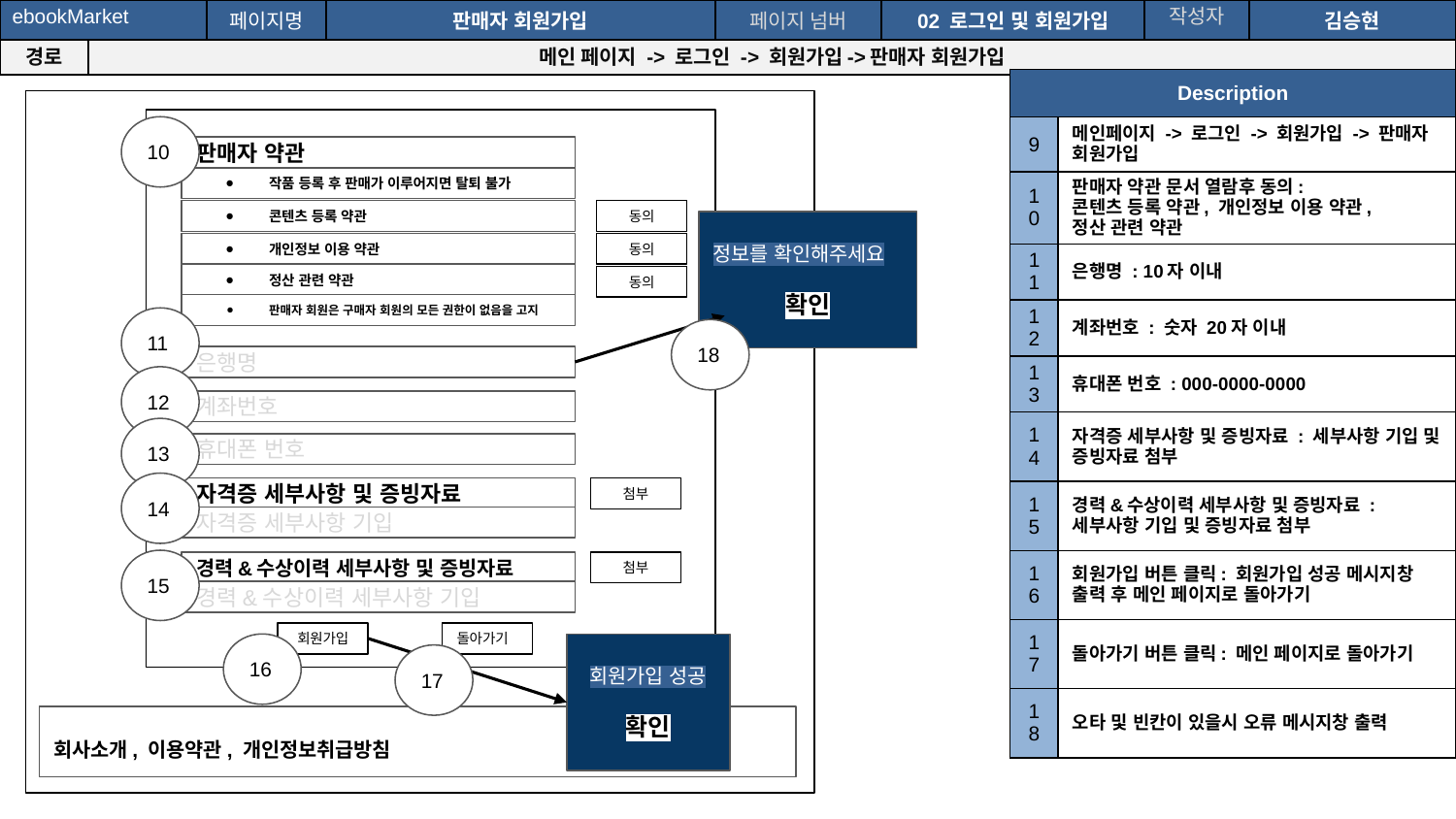

| ebookMarket |  | 페이지명 | 판매자 회원가입 | 페이지 넘버 | 02 로그인 및 회원가입 | 작성자 | 김승현 |
| --- | --- | --- | --- | --- | --- | --- | --- |
| 경로 | 메인 페이지 -> 로그인 -> 회원가입->판매자 회원가입 |  |  |  |  |  |  |
| Description |  |
| --- | --- |
| 9 | 메인페이지 -> 로그인 -> 회원가입 -> 판매자 회원가입 |
| 10 | 판매자 약관 문서 열람후 동의: 콘텐츠 등록 약관, 개인정보 이용 약관, 정산 관련 약관 |
| 11 | 은행명 : 10자 이내 |
| 12 | 계좌번호 : 숫자 20자 이내 |
| 13 | 휴대폰 번호 : 000-0000-0000 |
| 14 | 자격증 세부사항 및 증빙자료 : 세부사항 기입 및 증빙자료 첨부 |
| 15 | 경력&수상이력 세부사항 및 증빙자료 : 세부사항 기입 및 증빙자료 첨부 |
| 16 | 회원가입 버튼 클릭: 회원가입 성공 메시지창 출력 후 메인 페이지로 돌아가기 |
| 17 | 돌아가기 버튼 클릭: 메인 페이지로 돌아가기 |
| 18 | 오타 및 빈칸이 있을시 오류 메시지창 출력 |

10
판매자 약관
작품 등록 후 판매가 이루어지면 탈퇴 불가
콘텐츠 등록 약관
동의
정보를 확인해주세요

확인
개인정보 이용 약관
동의
정산 관련 약관
동의
판매자 회원은 구매자 회원의 모든 권한이 없음을 고지
11
18
은행명
12
계좌번호
13
휴대폰 번호
14
첨부
자격증 세부사항 및 증빙자료
자격증 세부사항 기입
15
경력&수상이력 세부사항 및 증빙자료
첨부
경력&수상이력 세부사항 기입
회원가입
돌아가기
회원가입 성공

확인
16
17

회사소개, 이용약관, 개인정보취급방침